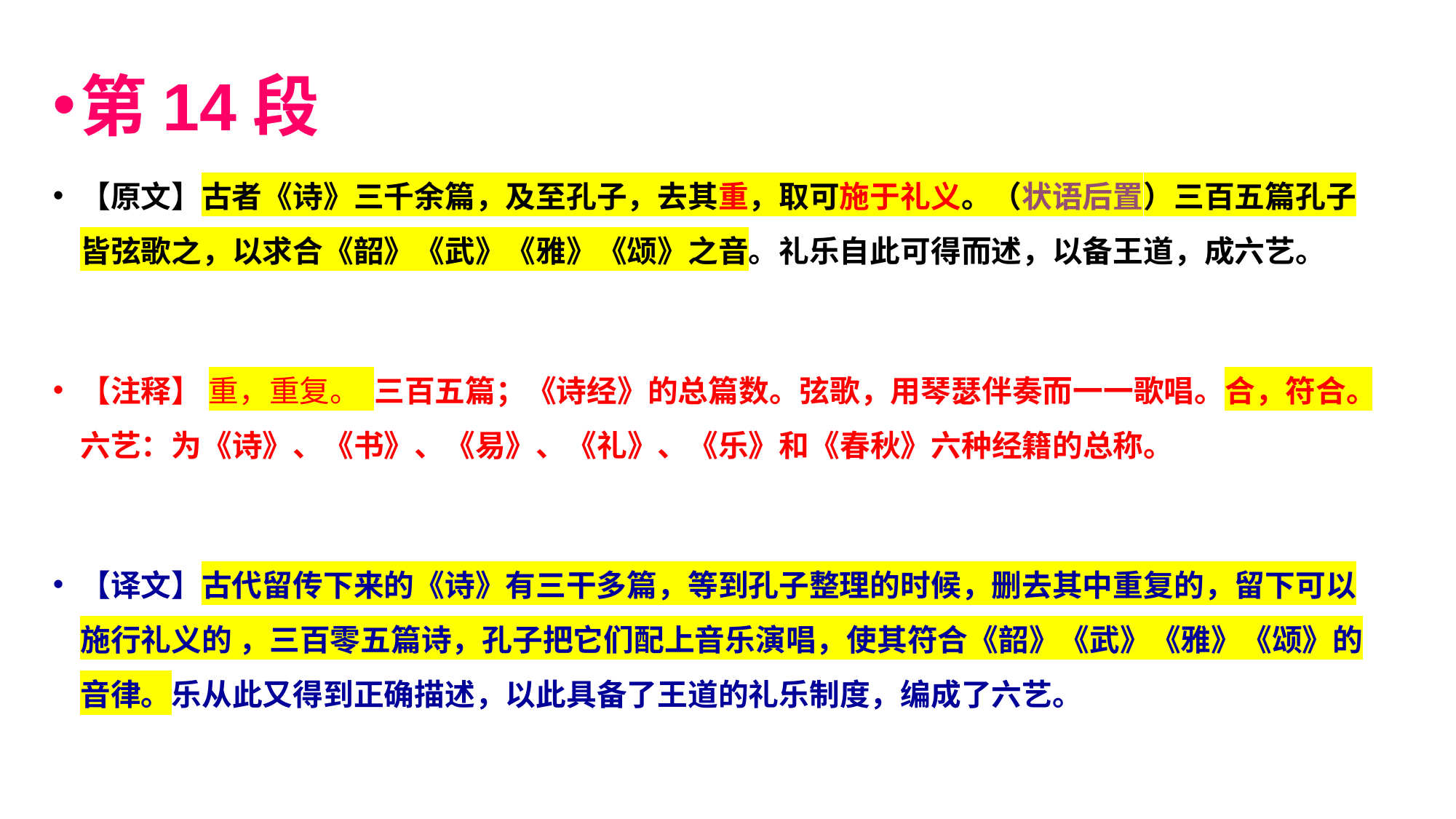

第14段
【原文】古者《诗》三千余篇，及至孔子，去其重，取可施于礼义。（状语后置）三百五篇孔子皆弦歌之，以求合《韶》《武》《雅》《颂》之音。礼乐自此可得而述，以备王道，成六艺。

【注释】 重，重复。  三百五篇；《诗经》的总篇数。弦歌，用琴瑟伴奏而一一歌唱。合，符合。六艺：为《诗》、《书》、《易》、《礼》、《乐》和《春秋》六种经籍的总称。

【译文】古代留传下来的《诗》有三干多篇，等到孔子整理的时候，删去其中重复的，留下可以施行礼义的 ，三百零五篇诗，孔子把它们配上音乐演唱，使其符合《韶》《武》《雅》《颂》的音律。乐从此又得到正确描述，以此具备了王道的礼乐制度，编成了六艺。